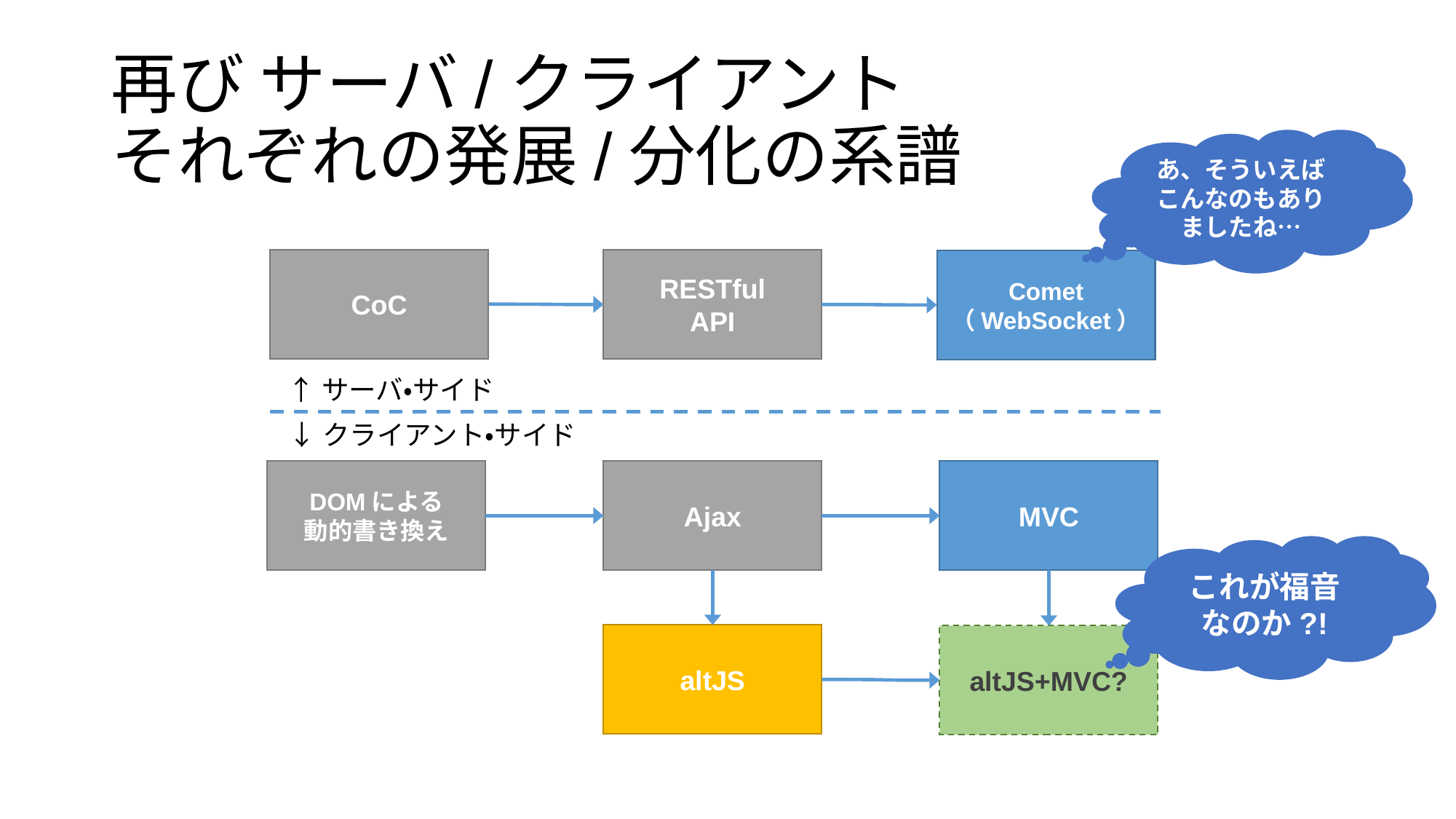

# 再び サーバ/クライアント それぞれの発展/分化の系譜
あ、そういえば
こんなのもありましたね…
CoC
RESTful
API
Comet
（WebSocket）
↑サーバ・サイド
↓クライアント・サイド
DOMによる
動的書き換え
Ajax
MVC
これが福音
なのか?!
altJS
altJS+MVC?